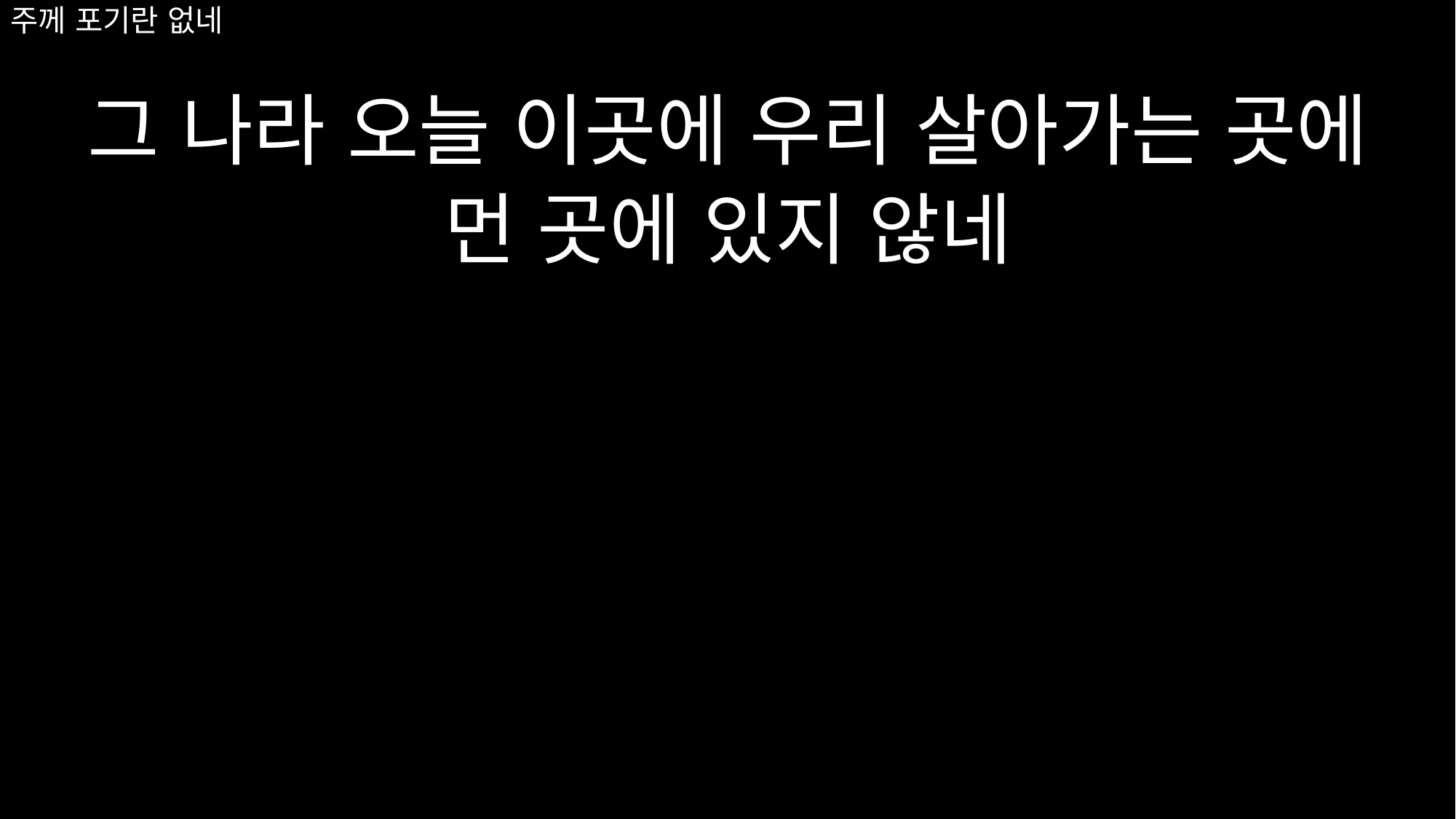

그 나라 오늘 이곳에 우리 살아가는 곳에
먼 곳에 있지 않네

# 주께 포기란 없네